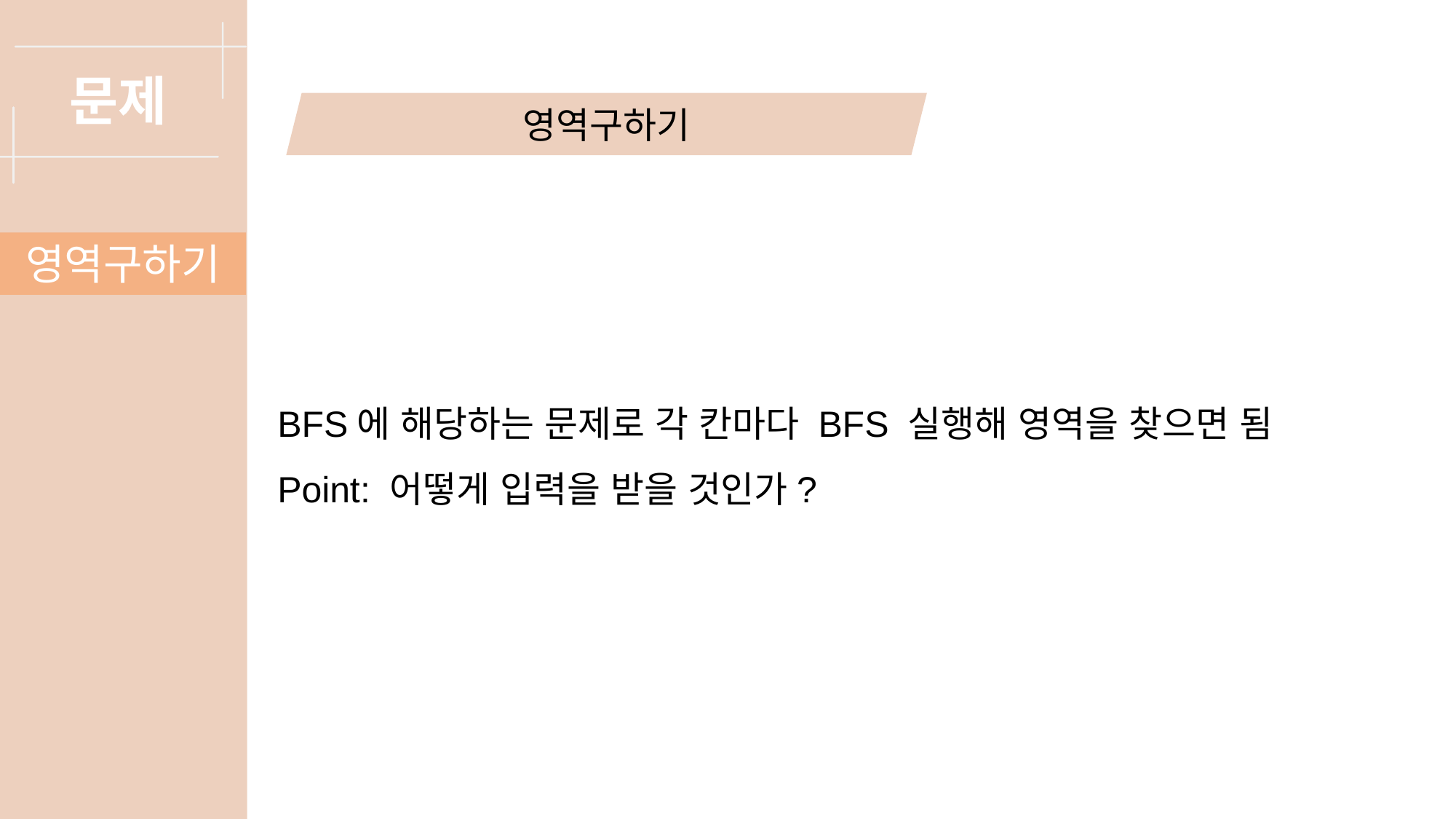

문제
영역구하기
영역구하기

BFS에 해당하는 문제로 각 칸마다 BFS 실행해 영역을 찾으면 됨
Point: 어떻게 입력을 받을 것인가?